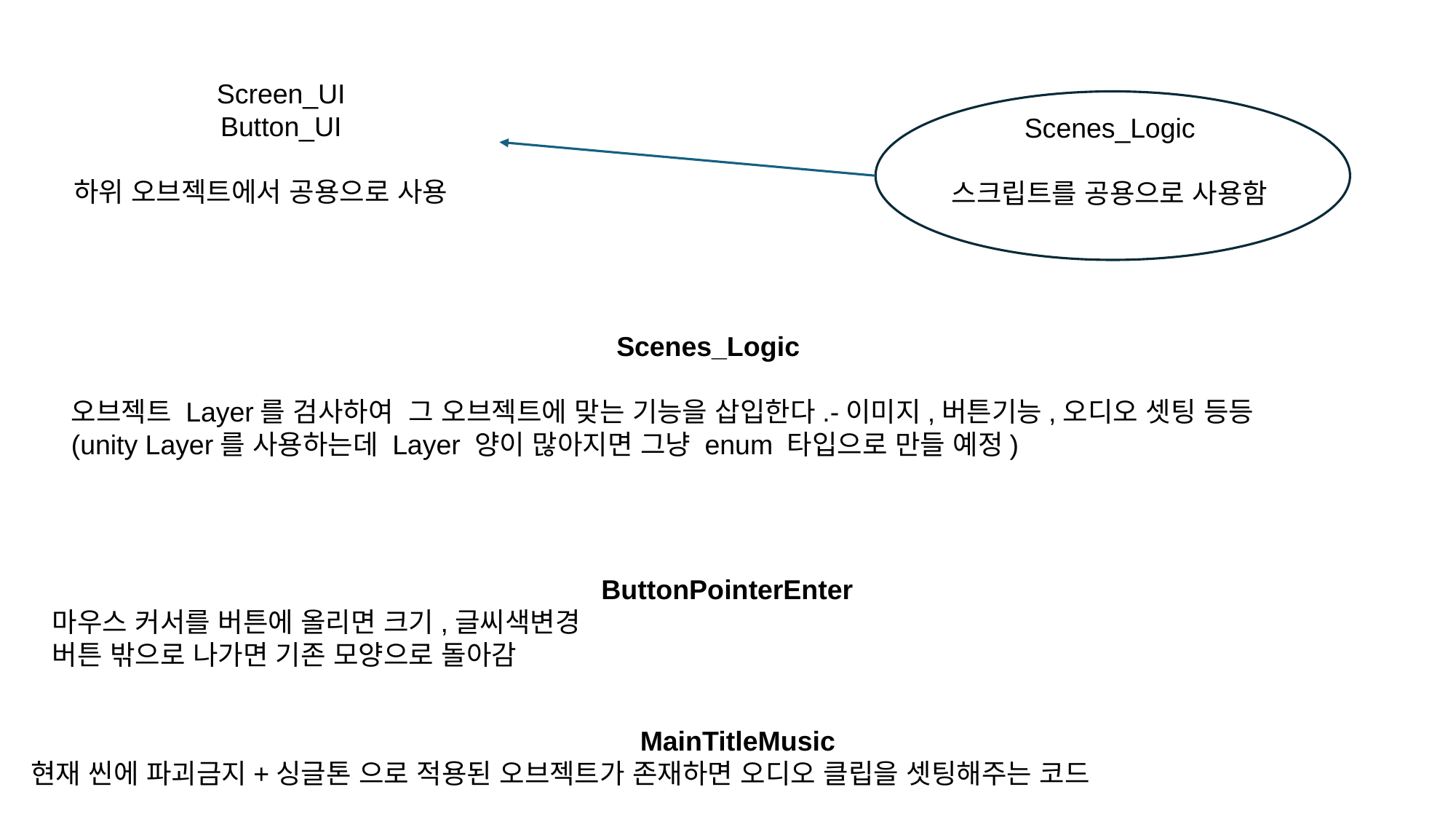

Screen_UI
Button_UI

하위 오브젝트에서 공용으로 사용

Scenes_Logic

스크립트를 공용으로 사용함
Scenes_Logic

오브젝트 Layer를 검사하여  그 오브젝트에 맞는 기능을 삽입한다.-이미지,버튼기능,오디오 셋팅 등등
(unity Layer를 사용하는데 Layer 양이 많아지면 그냥 enum 타입으로 만들 예정)

ButtonPointerEnter
마우스 커서를 버튼에 올리면 크기,글씨색변경
버튼 밖으로 나가면 기존 모양으로 돌아감
MainTitleMusic
현재 씬에 파괴금지+싱글톤 으로 적용된 오브젝트가 존재하면 오디오 클립을 셋팅해주는 코드